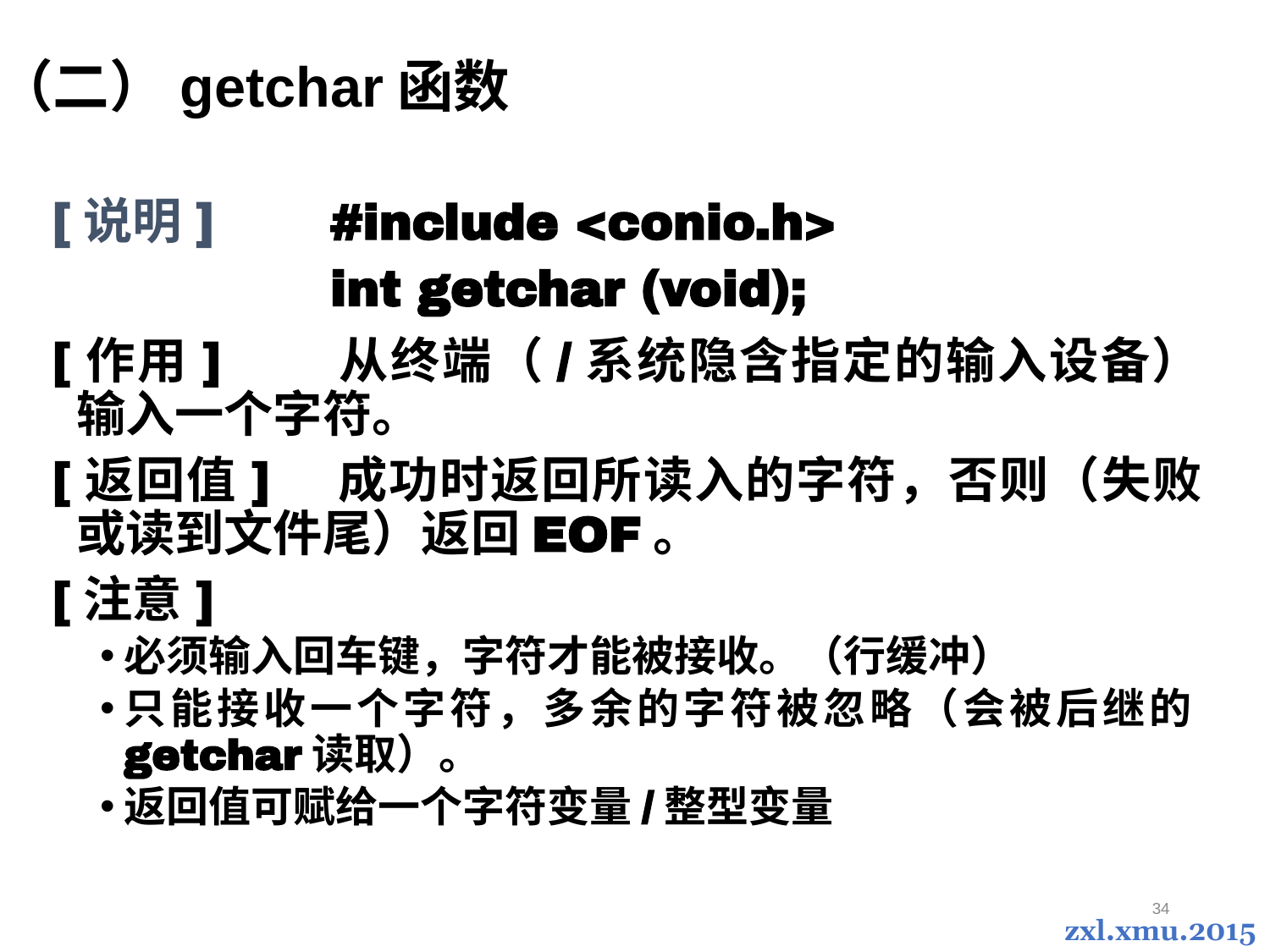

# （二）getchar函数
[说明]	#include <conio.h>
		　　	int getchar (void);
[作用]	从终端（/系统隐含指定的输入设备）输入一个字符。
[返回值]	成功时返回所读入的字符，否则（失败或读到文件尾）返回EOF。
[注意]
必须输入回车键，字符才能被接收。（行缓冲）
只能接收一个字符，多余的字符被忽略（会被后继的getchar读取）。
返回值可赋给一个字符变量/整型变量
34